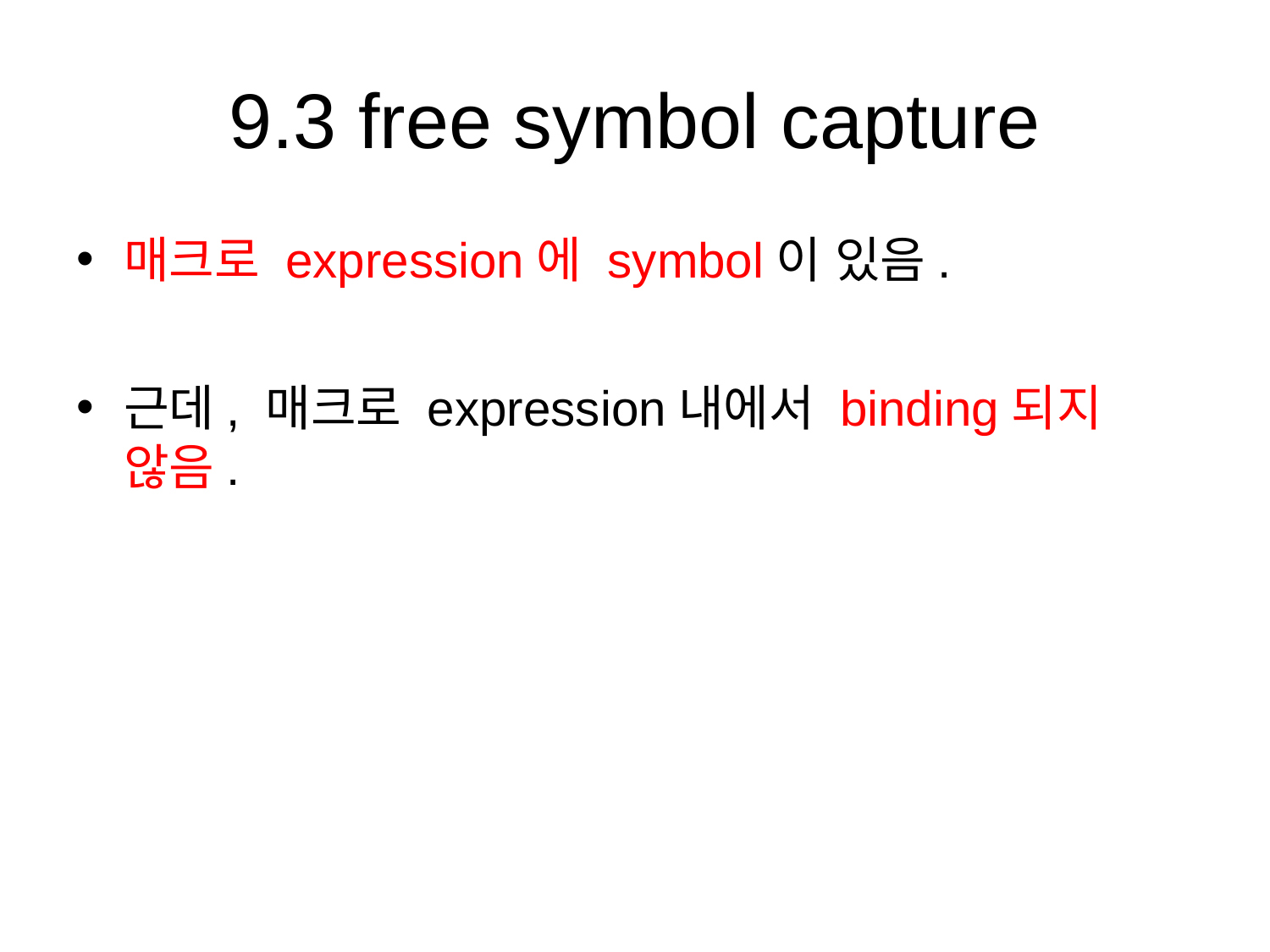

# 9.3 free symbol capture
매크로 expression에 symbol이 있음.

근데, 매크로 expression내에서 binding되지 않음.